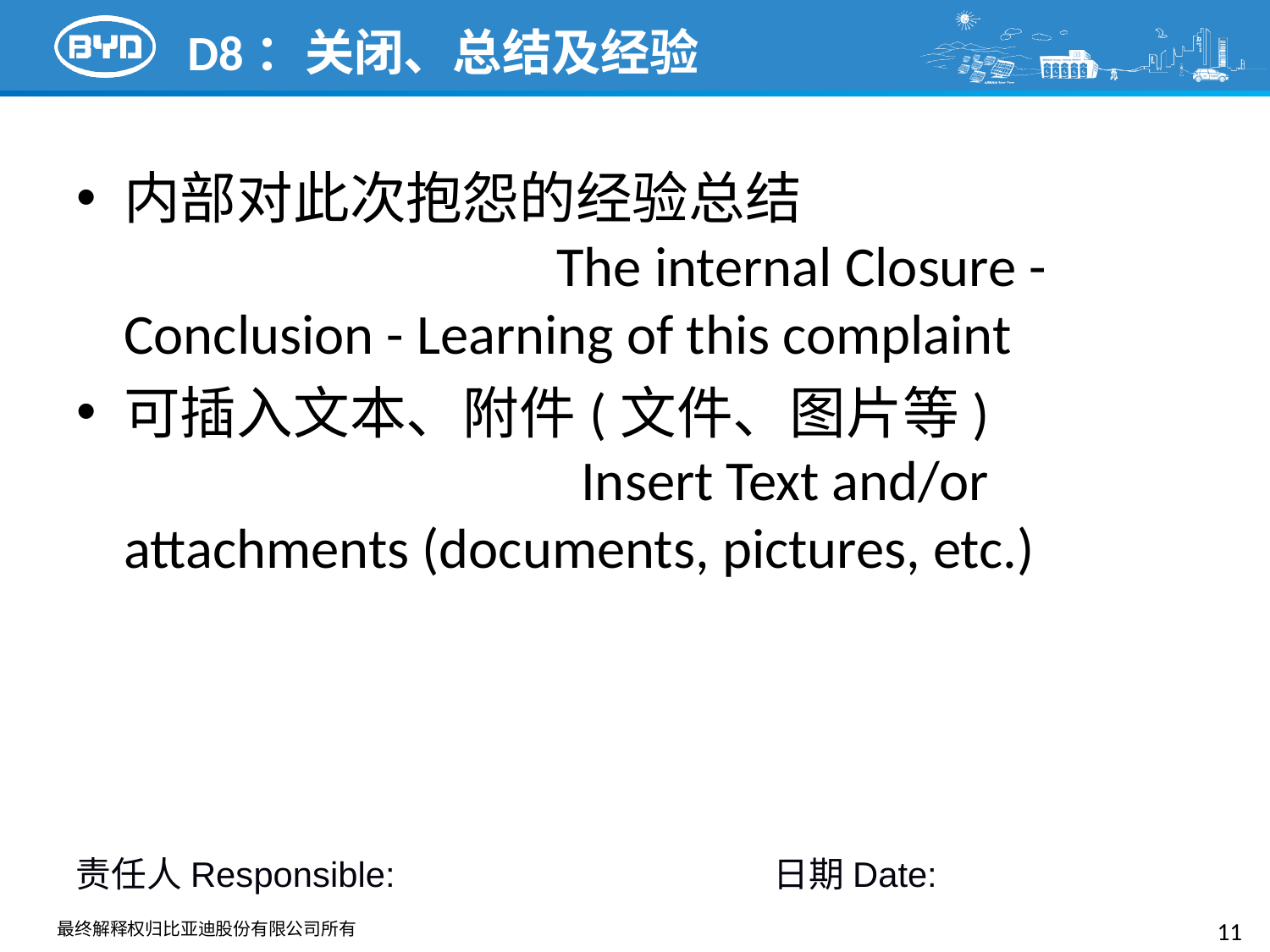

# D8：关闭、总结及经验
内部对此次抱怨的经验总结                                                                The internal Closure - Conclusion - Learning of this complaint
可插入文本、附件(文件、图片等)                                                     Insert Text and/or attachments (documents, pictures, etc.)
责任人Responsible:                                      日期Date:
11